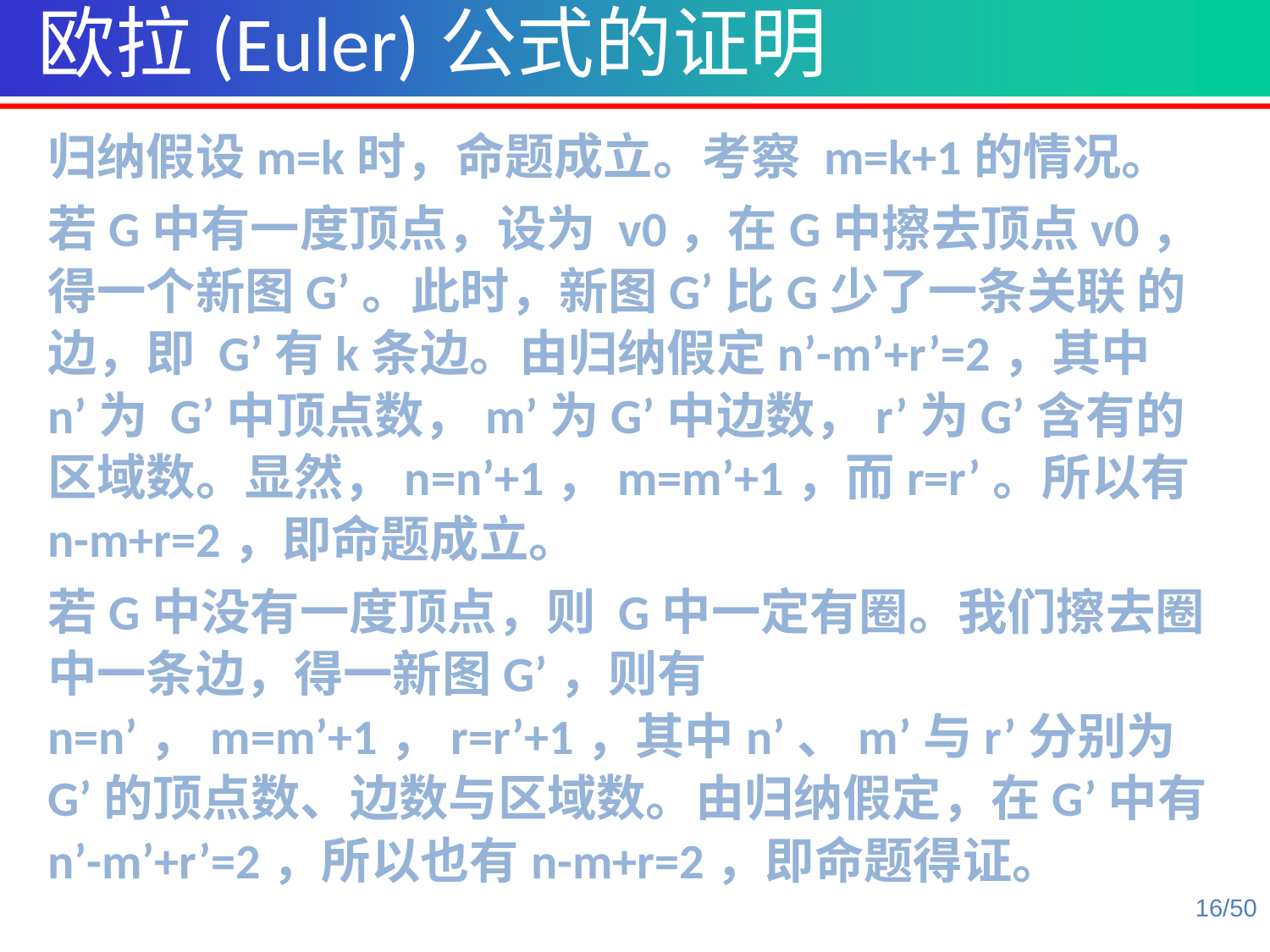

欧拉(Euler)公式的证明
归纳假设m=k时，命题成立。考察 m=k+1的情况。
若G中有一度顶点，设为 v0，在G中擦去顶点v0，得一个新图G’。此时，新图G’比G少了一条关联 的边，即 G’有k条边。由归纳假定n’-m’+r’=2，其中 n’为 G’中顶点数，m’为G’中边数，r’为G’含有的区域数。显然，n=n’+1，m=m’+1，而r=r’。所以有n-m+r=2，即命题成立。
若G中没有一度顶点，则 G中一定有圈。我们擦去圈中一条边，得一新图G’，则有n=n’，m=m’+1，r=r’+1，其中n’、m’与r’分别为G’的顶点数、边数与区域数。由归纳假定，在G’中有 n’-m’+r’=2，所以也有n-m+r=2，即命题得证。
16/50